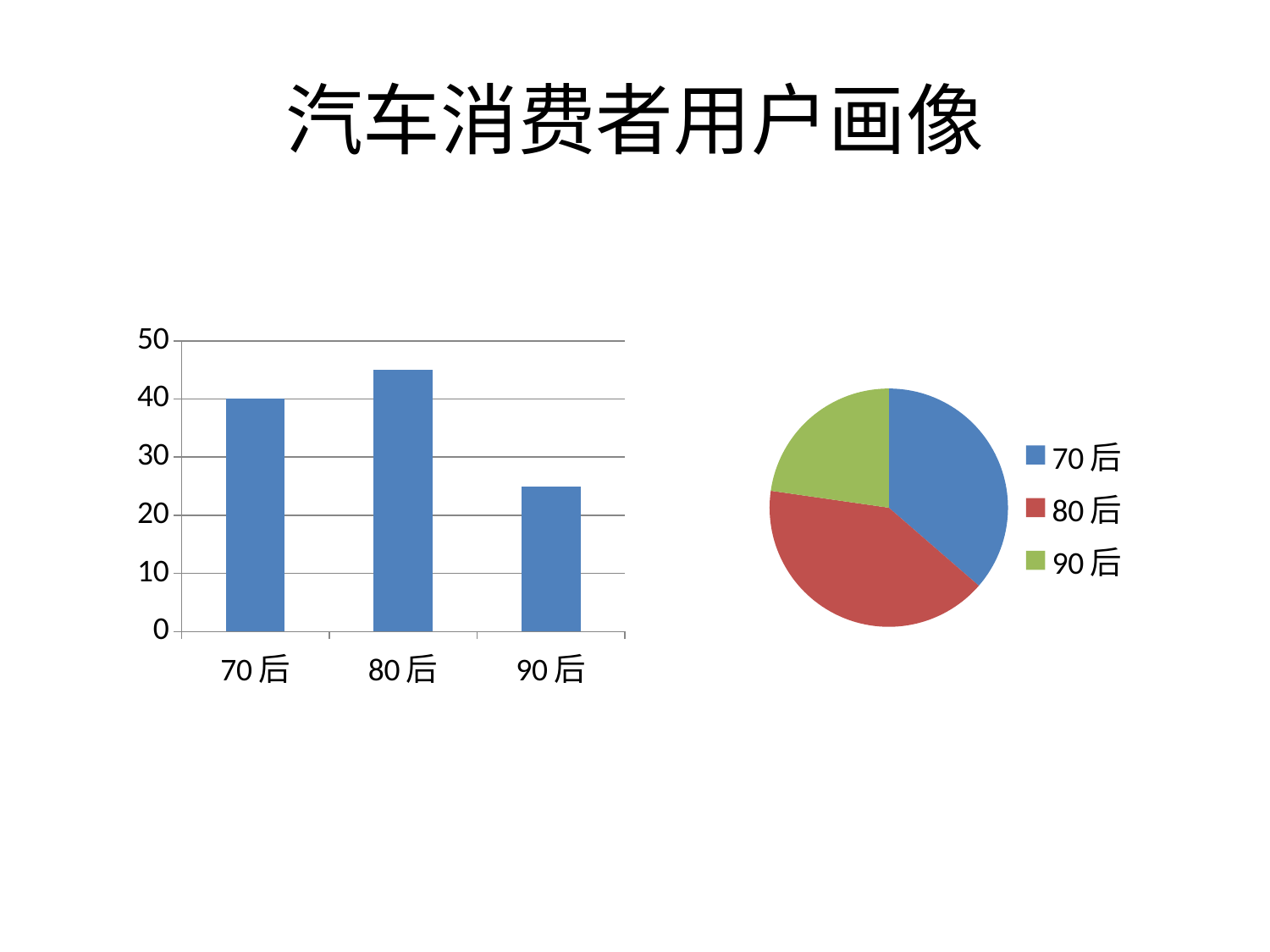

# 汽车消费者用户画像

### Chart

| Category | 各年龄段平均购车花费 |
|---|---|
| 70后 | 40.0 |
| 80后 | 45.0 |
| 90后 | 25.0 |

### Chart

| Category | 各年龄段平均购车花费 |
|---|---|
| 70后 | 40.0 |
| 80后 | 45.0 |
| 90后 | 25.0 |